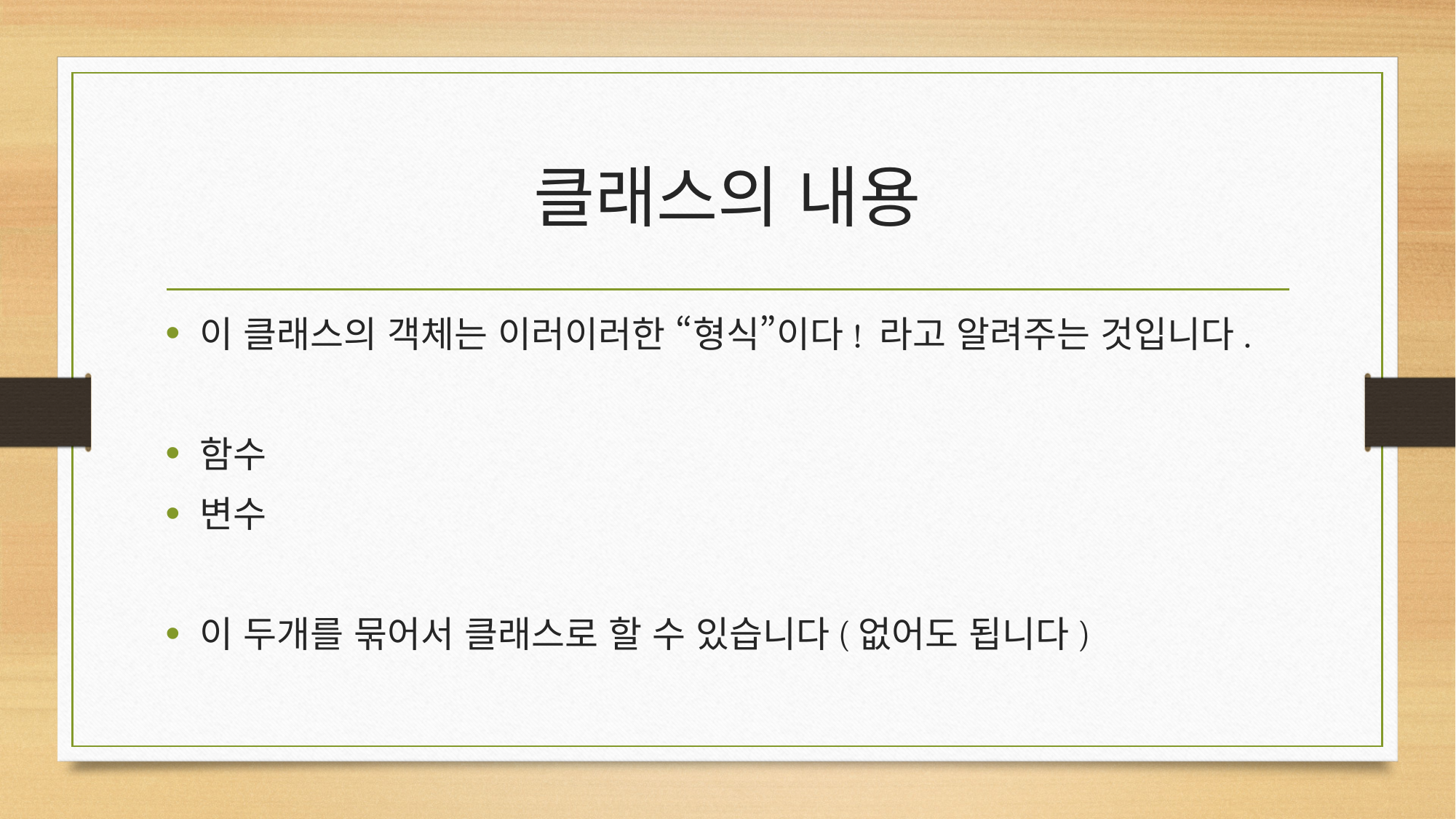

# 클래스의 내용
이 클래스의 객체는 이러이러한 “형식”이다! 라고 알려주는 것입니다.

함수
변수

이 두개를 묶어서 클래스로 할 수 있습니다(없어도 됩니다)